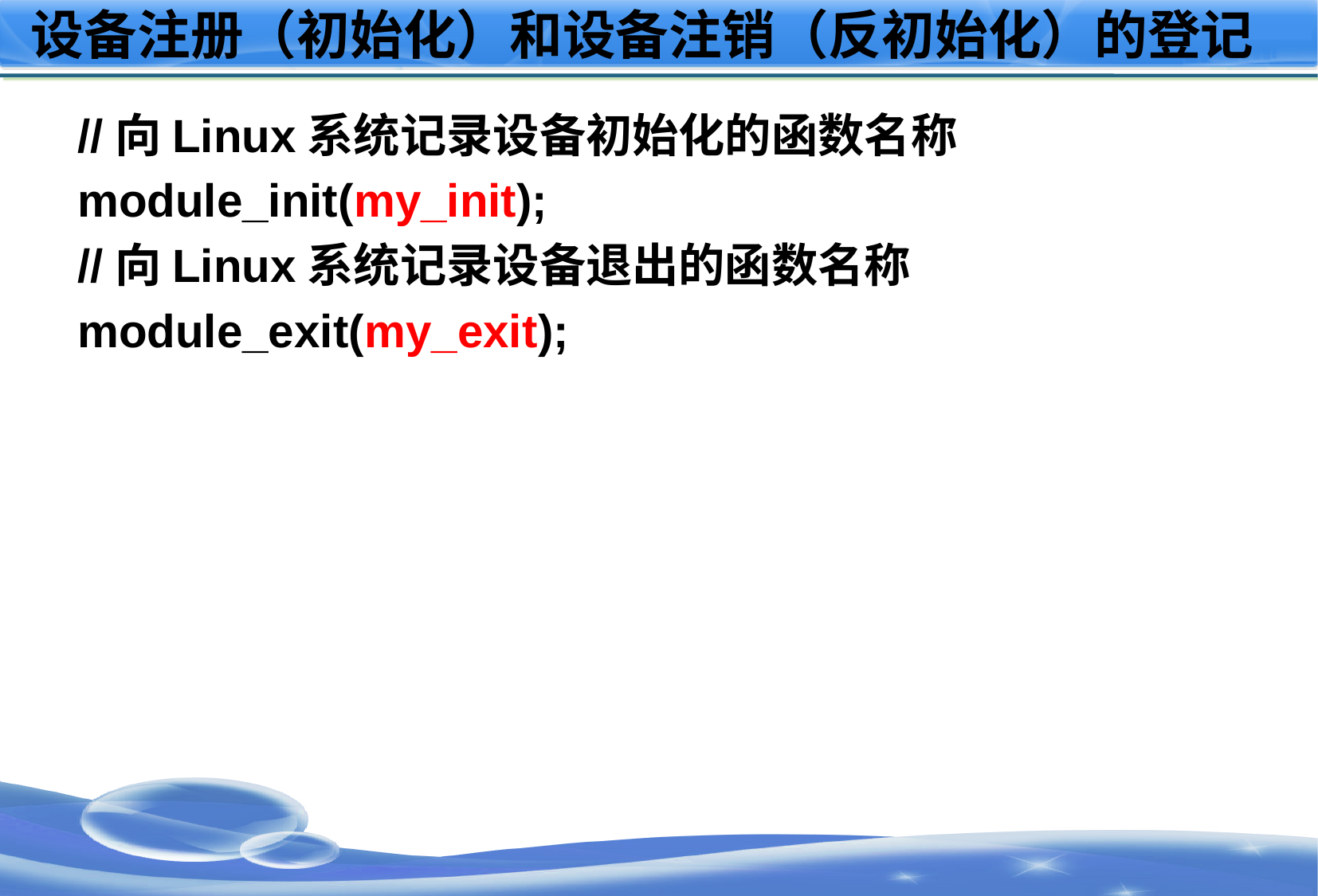

# 设备注册（初始化）和设备注销（反初始化）的登记
//向Linux系统记录设备初始化的函数名称
module_init(my_init);
//向Linux系统记录设备退出的函数名称
module_exit(my_exit);